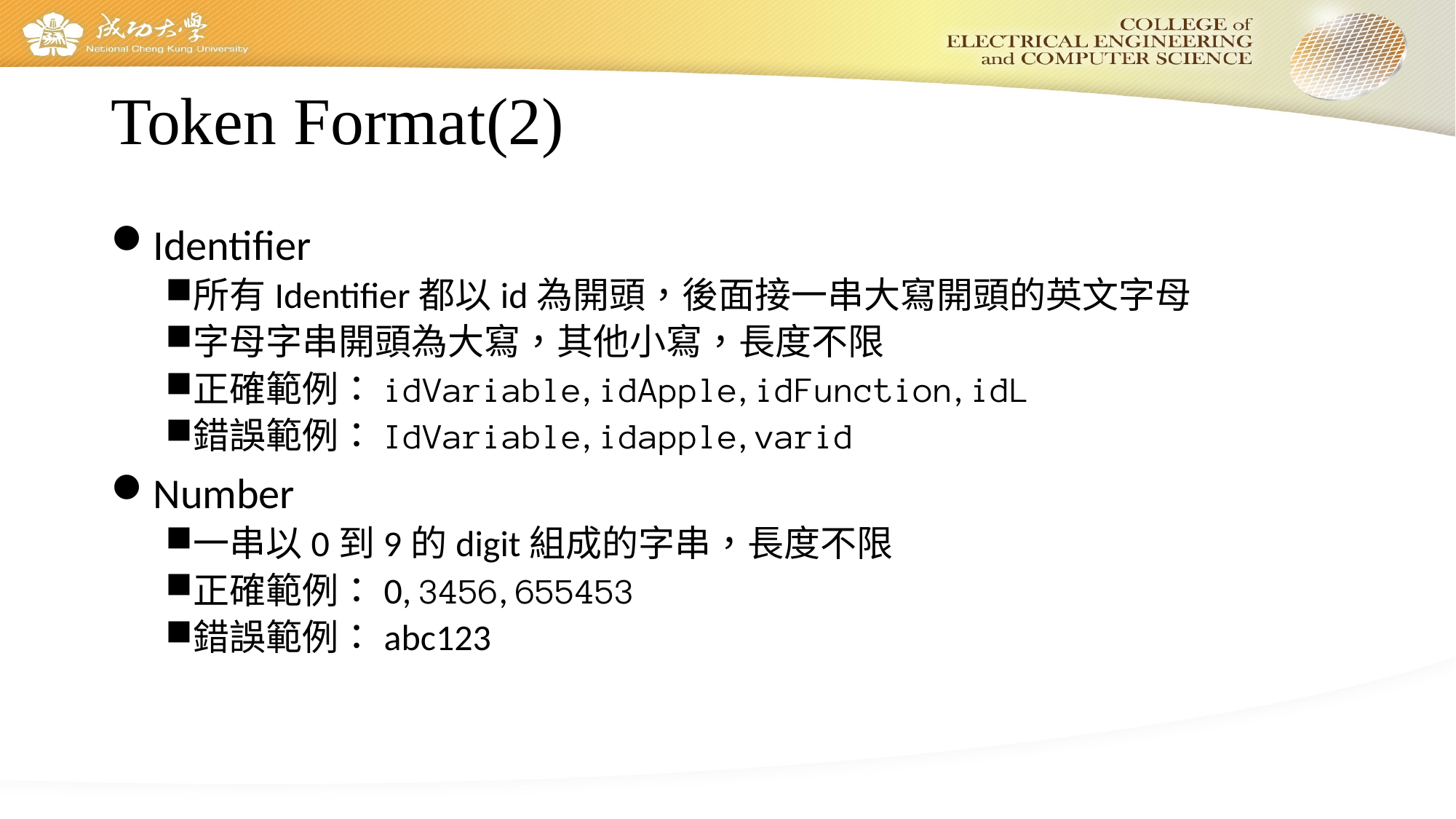

# Token Format(2)
Identifier
所有Identifier都以id為開頭，後面接一串大寫開頭的英文字母
字母字串開頭為大寫，其他小寫，長度不限
正確範例：idVariable, idApple, idFunction, idL
錯誤範例：IdVariable, idapple, varid
Number
一串以0到9的digit組成的字串，長度不限
正確範例：0, 3456, 655453
錯誤範例：abc123